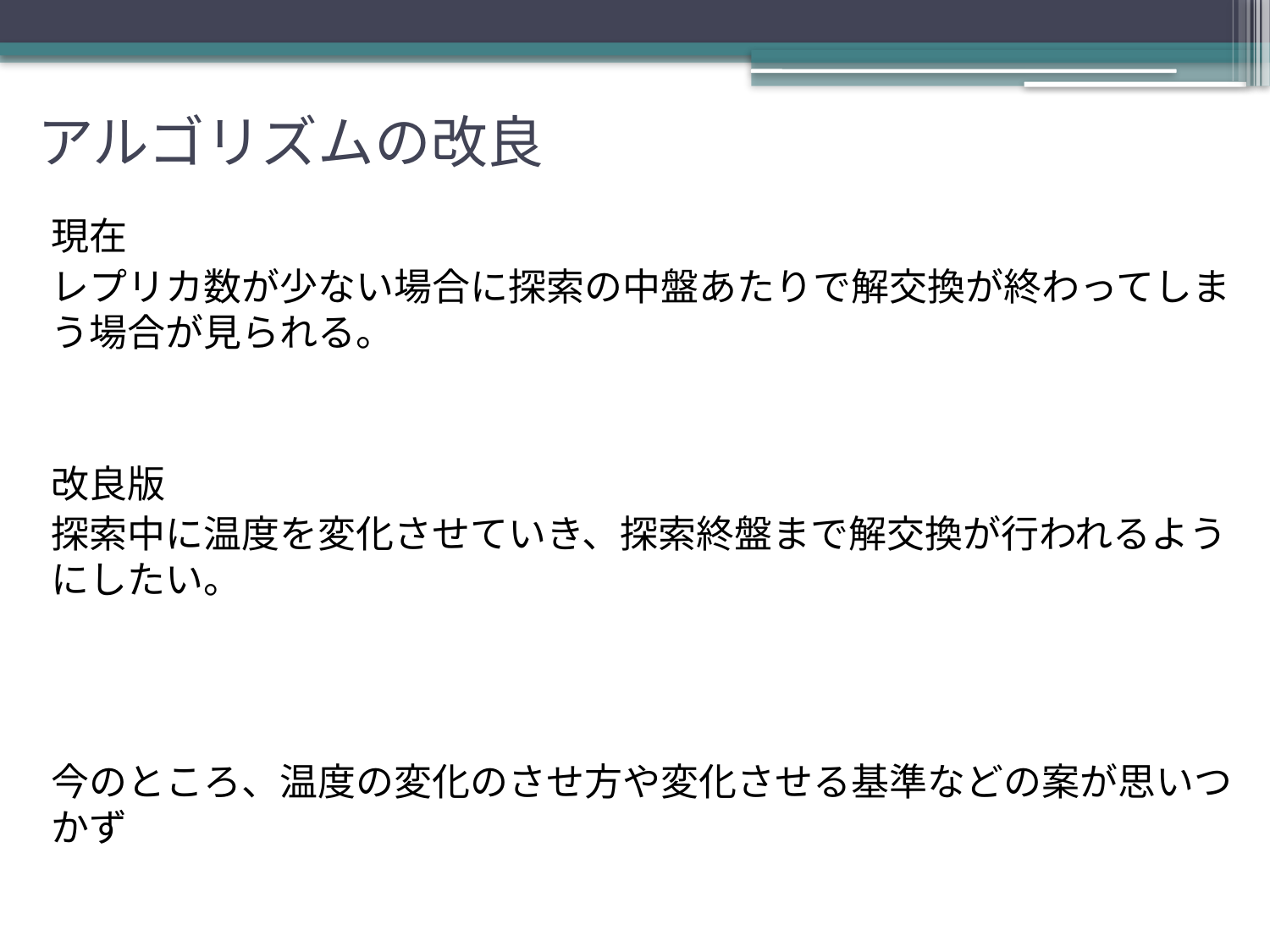

# アルゴリズムの改良
現在
レプリカ数が少ない場合に探索の中盤あたりで解交換が終わってしまう場合が見られる。

改良版
探索中に温度を変化させていき、探索終盤まで解交換が行われるようにしたい。

今のところ、温度の変化のさせ方や変化させる基準などの案が思いつかず